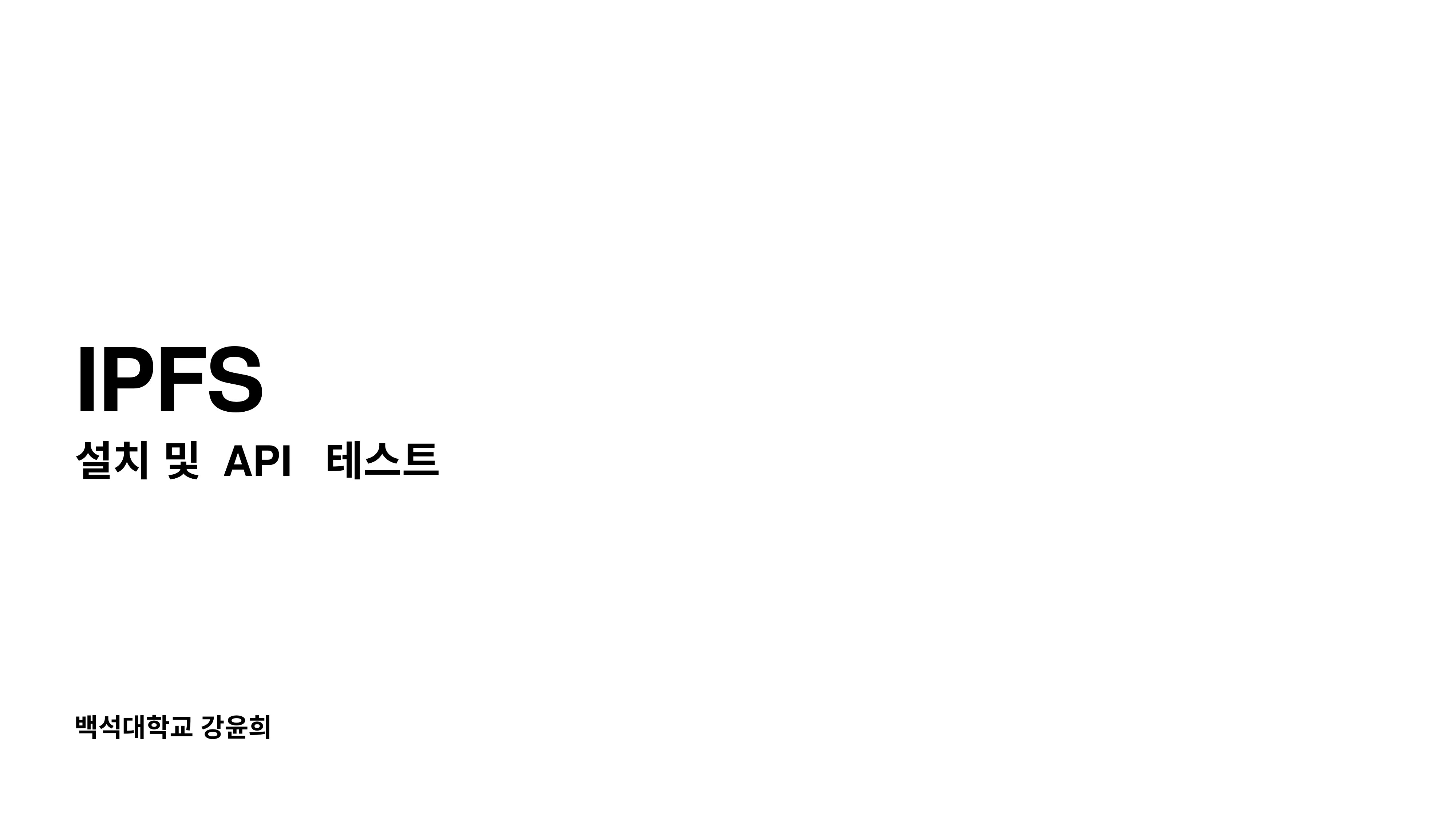

# IPFS
설치 및 API  테스트
백석대학교 강윤희